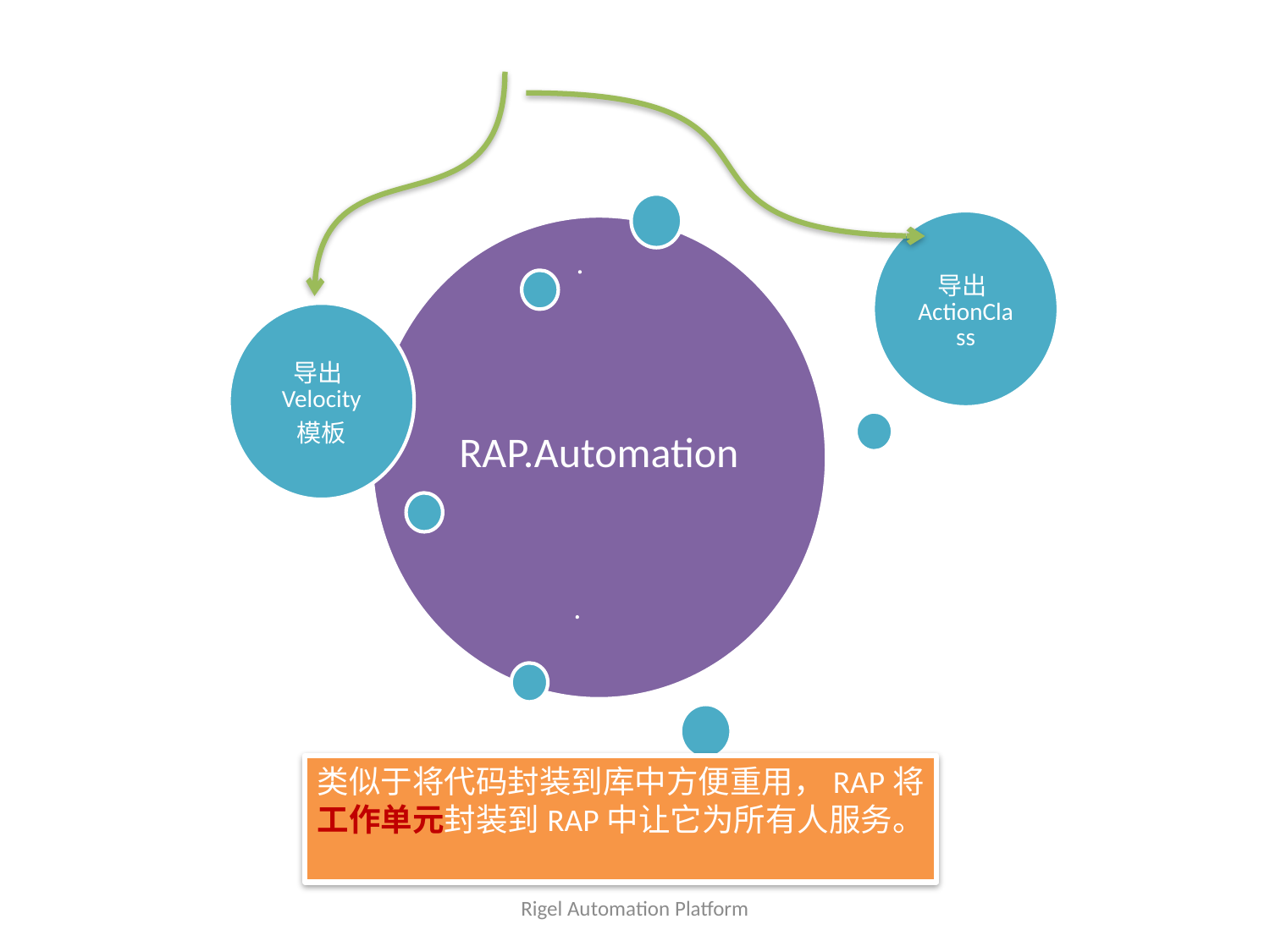

所谓自动化的本质 – 针对于Work Unit
RAP.Automation
导出Velocity
模板
导出ActionClass
类似于将代码封装到库中方便重用，RAP将工作单元封装到RAP中让它为所有人服务。
Rigel Automation Platform